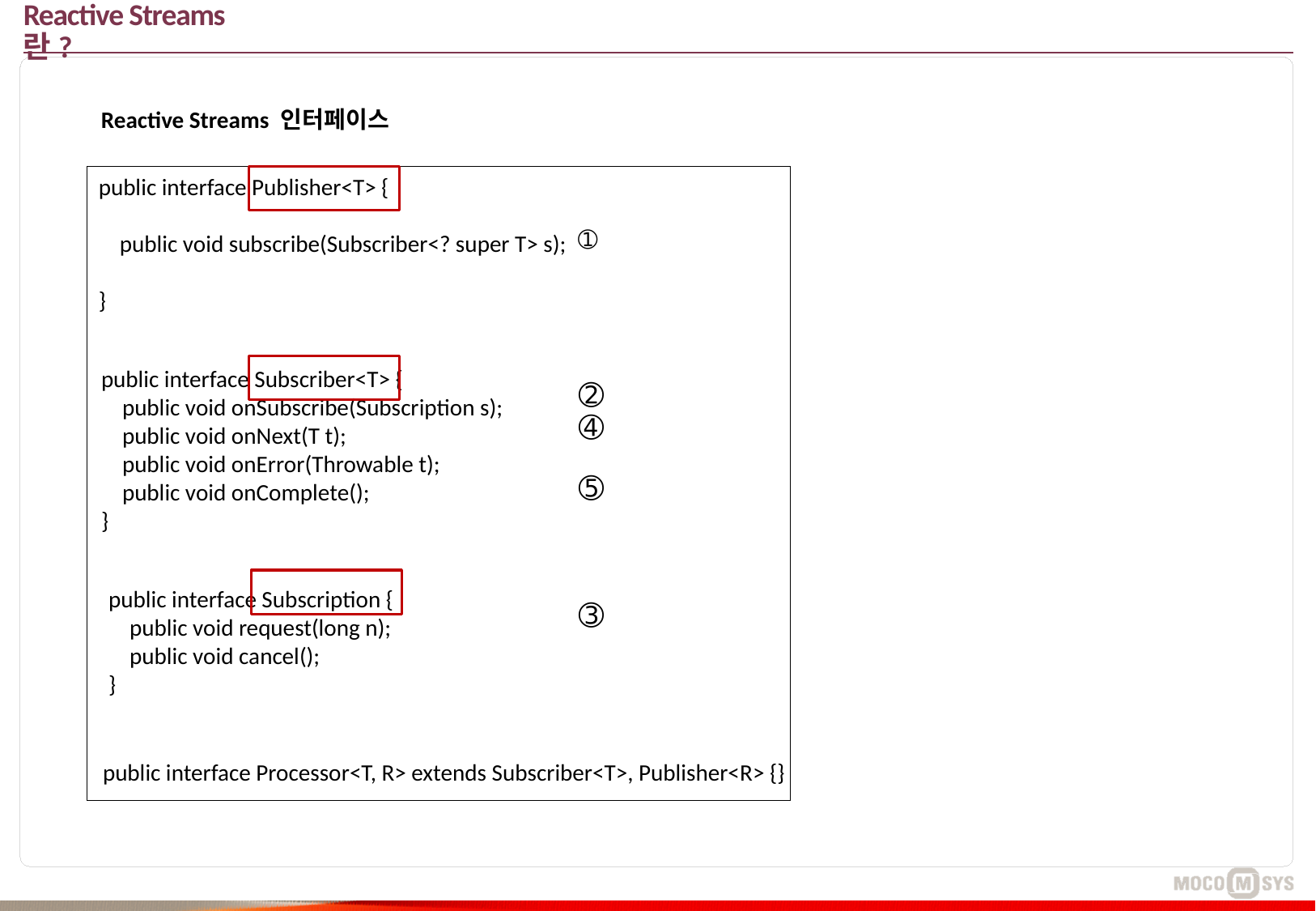

# Reactive Streams 란?
Reactive Streams 인터페이스

public interface Publisher<T> {

    public void subscribe(Subscriber<? super T> s);

}

➀

public interface Subscriber<T> {
    public void onSubscribe(Subscription s);
    public void onNext(T t);
    public void onError(Throwable t);
    public void onComplete();
}
➁
➃
➄

public interface Subscription {
    public void request(long n);
    public void cancel();
}
➂
public interface Processor<T, R> extends Subscriber<T>, Publisher<R> {}